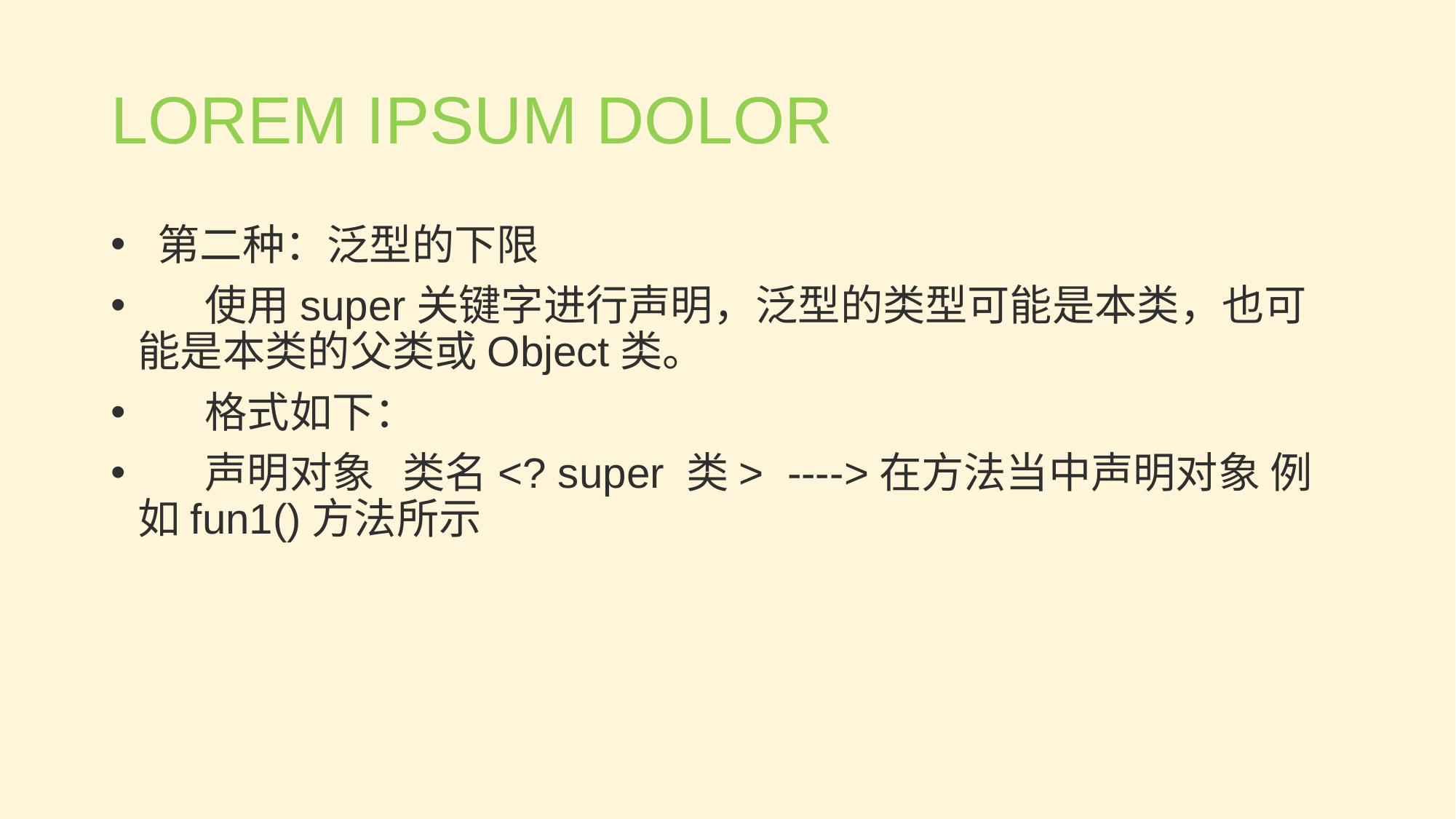

LOREM IPSUM DOLOR
 第二种：泛型的下限
      使用super关键字进行声明，泛型的类型可能是本类，也可能是本类的父类或Object类。
      格式如下：
      声明对象   类名<? super 类>  ---->在方法当中声明对象 例如fun1()方法所示